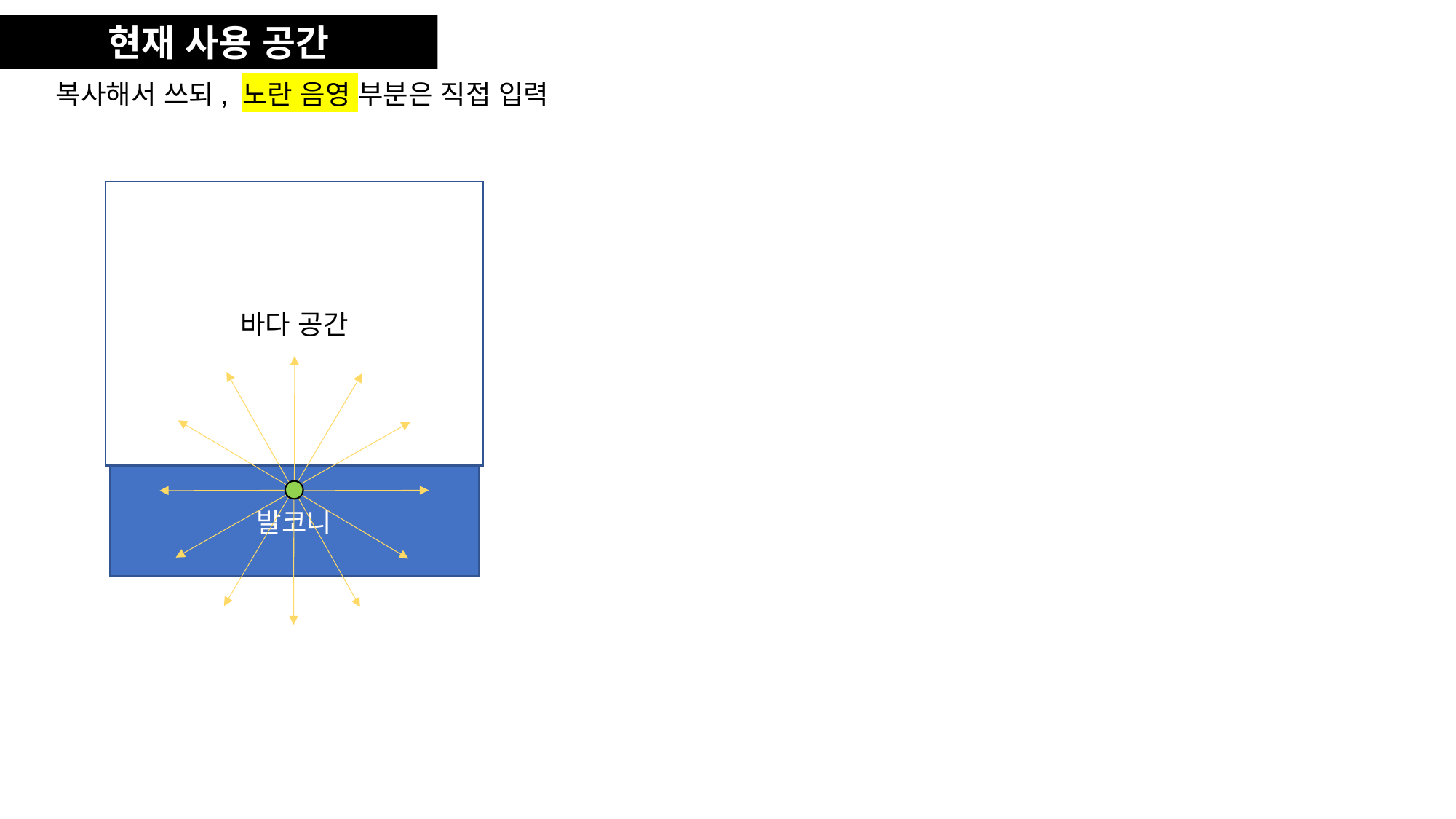

현재 사용 공간
복사해서 쓰되, 노란 음영 부분은 직접 입력
바다 공간

발코니